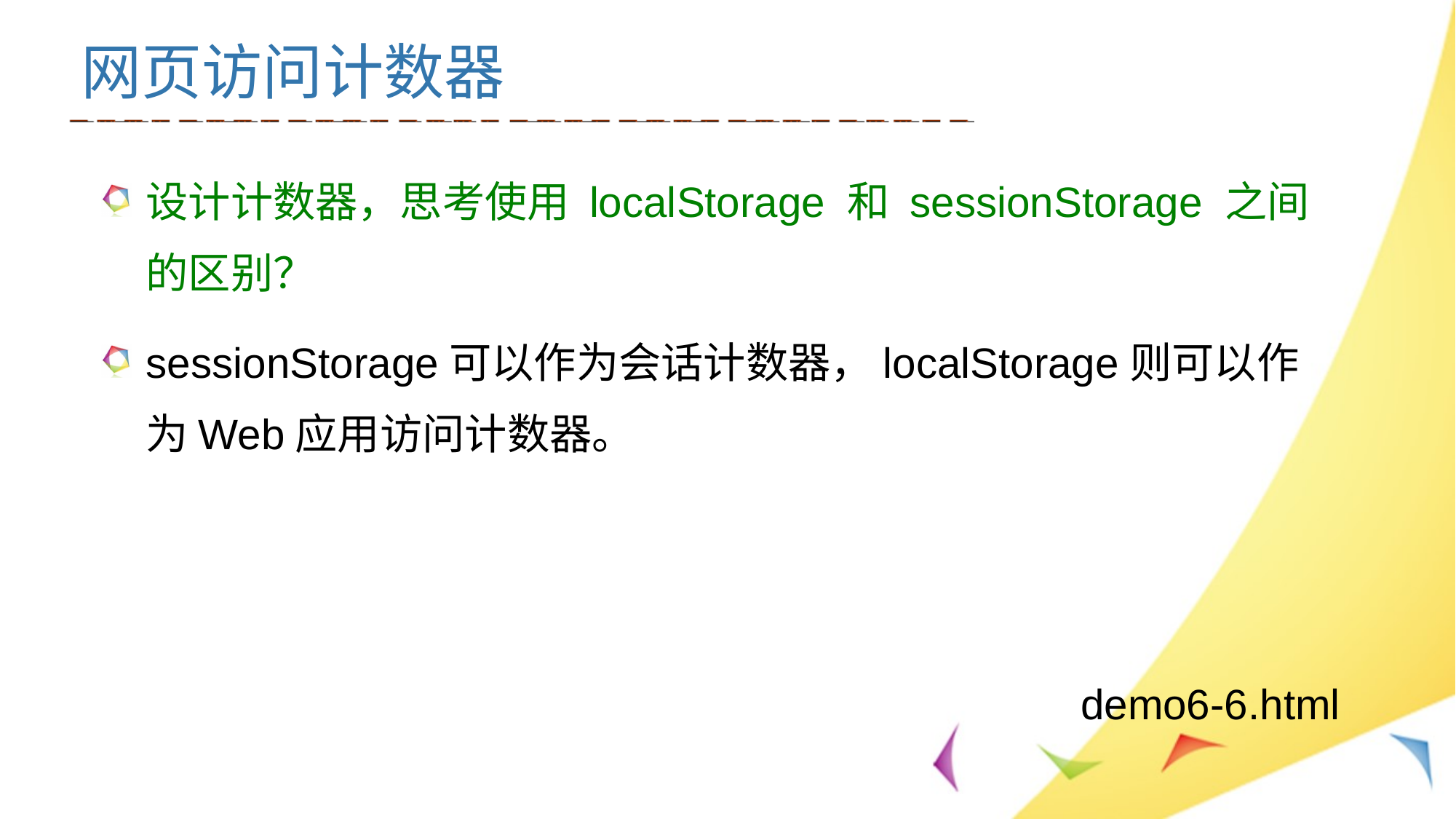

网页访问计数器
设计计数器，思考使用 localStorage 和 sessionStorage 之间的区别？
sessionStorage可以作为会话计数器，localStorage则可以作为Web应用访问计数器。
demo6-6.html